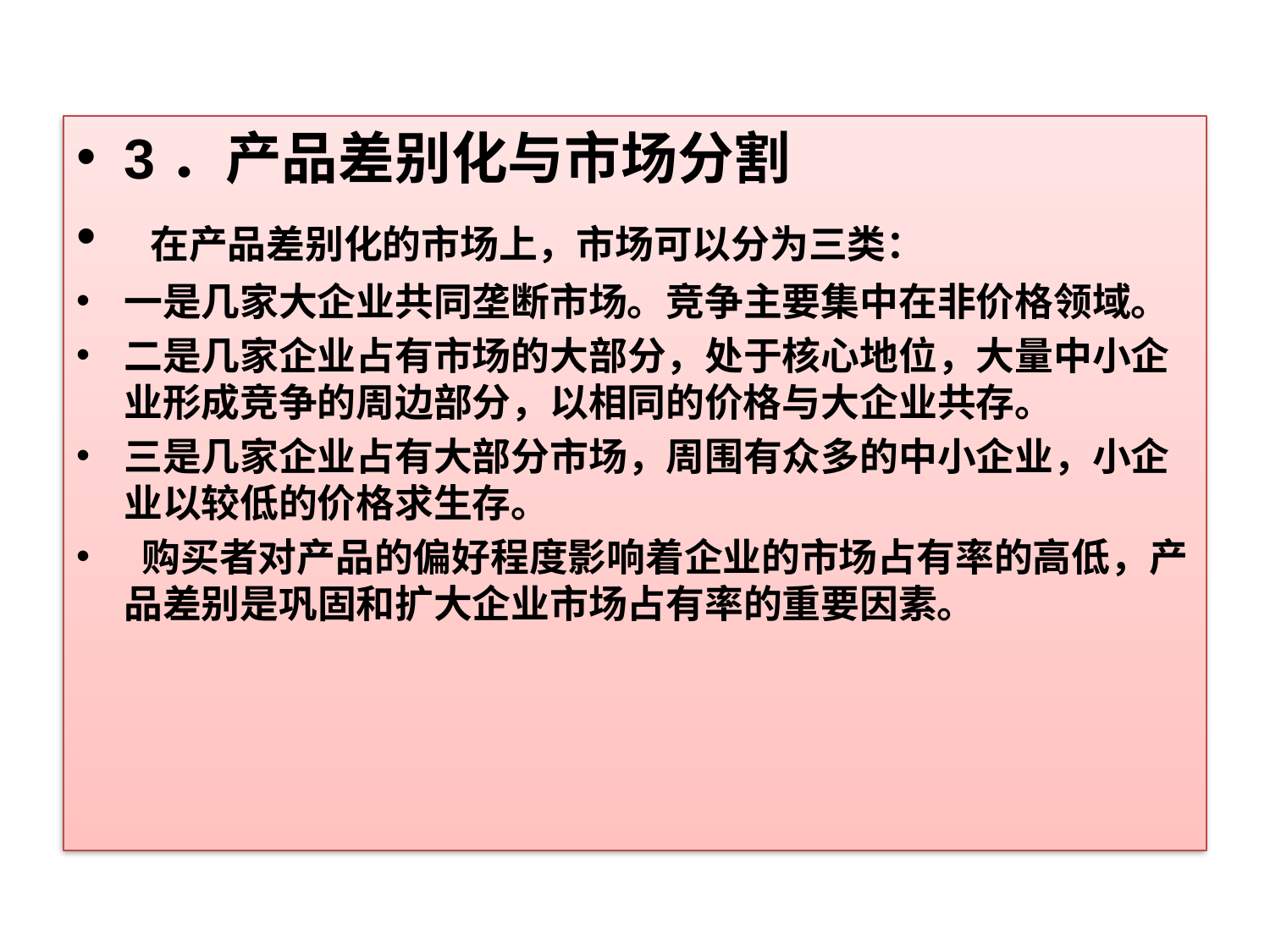

#
3．产品差别化与市场分割
 在产品差别化的市场上，市场可以分为三类：
一是几家大企业共同垄断市场。竞争主要集中在非价格领域。
二是几家企业占有市场的大部分，处于核心地位，大量中小企业形成竞争的周边部分，以相同的价格与大企业共存。
三是几家企业占有大部分市场，周围有众多的中小企业，小企业以较低的价格求生存。
 购买者对产品的偏好程度影响着企业的市场占有率的高低，产品差别是巩固和扩大企业市场占有率的重要因素。